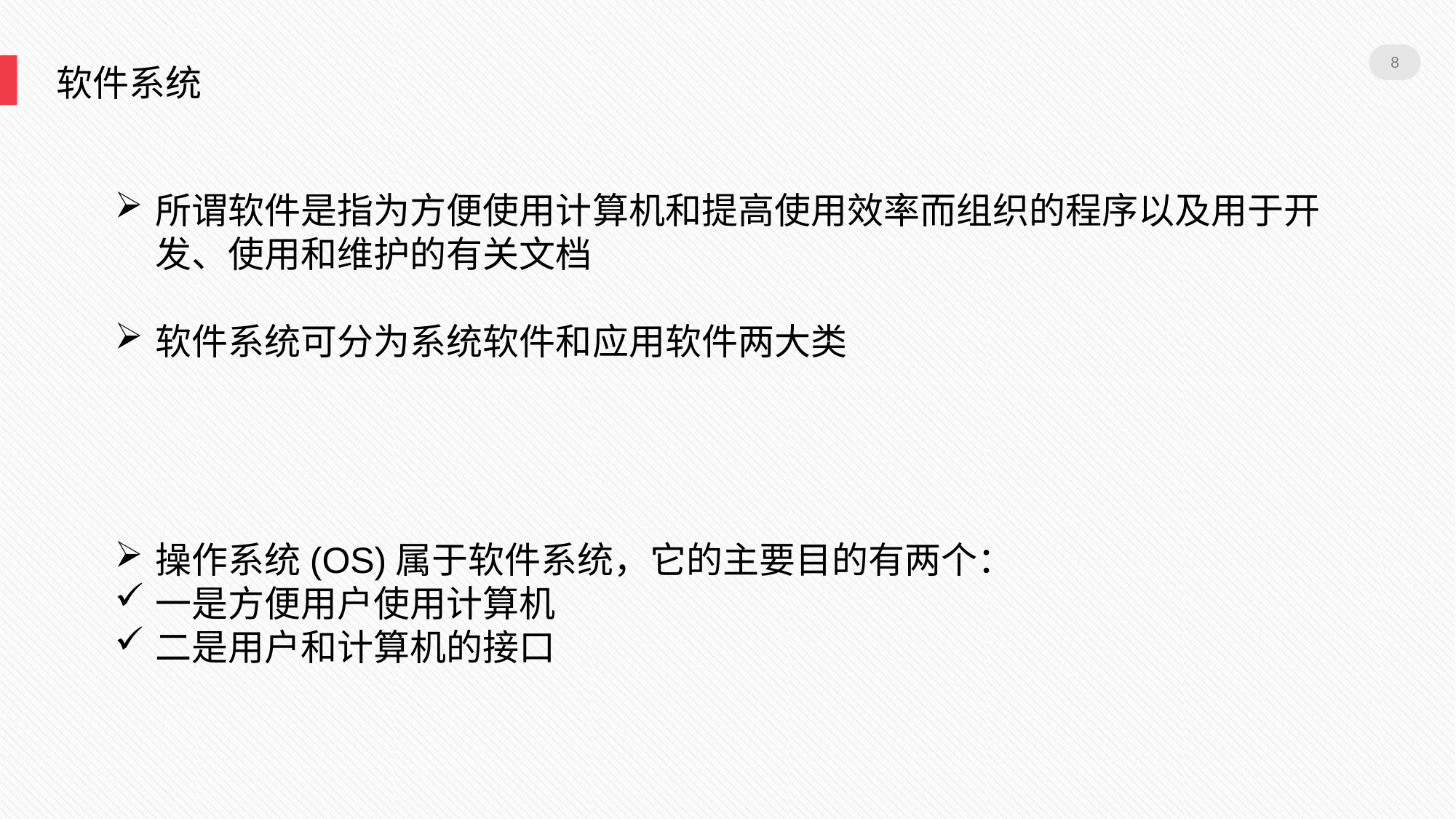

8
软件系统

所谓软件是指为方便使用计算机和提高使用效率而组织的程序以及用于开发、使用和维护的有关文档

软件系统可分为系统软件和应用软件两大类

操作系统(OS)属于软件系统，它的主要目的有两个：
一是方便用户使用计算机
二是用户和计算机的接口